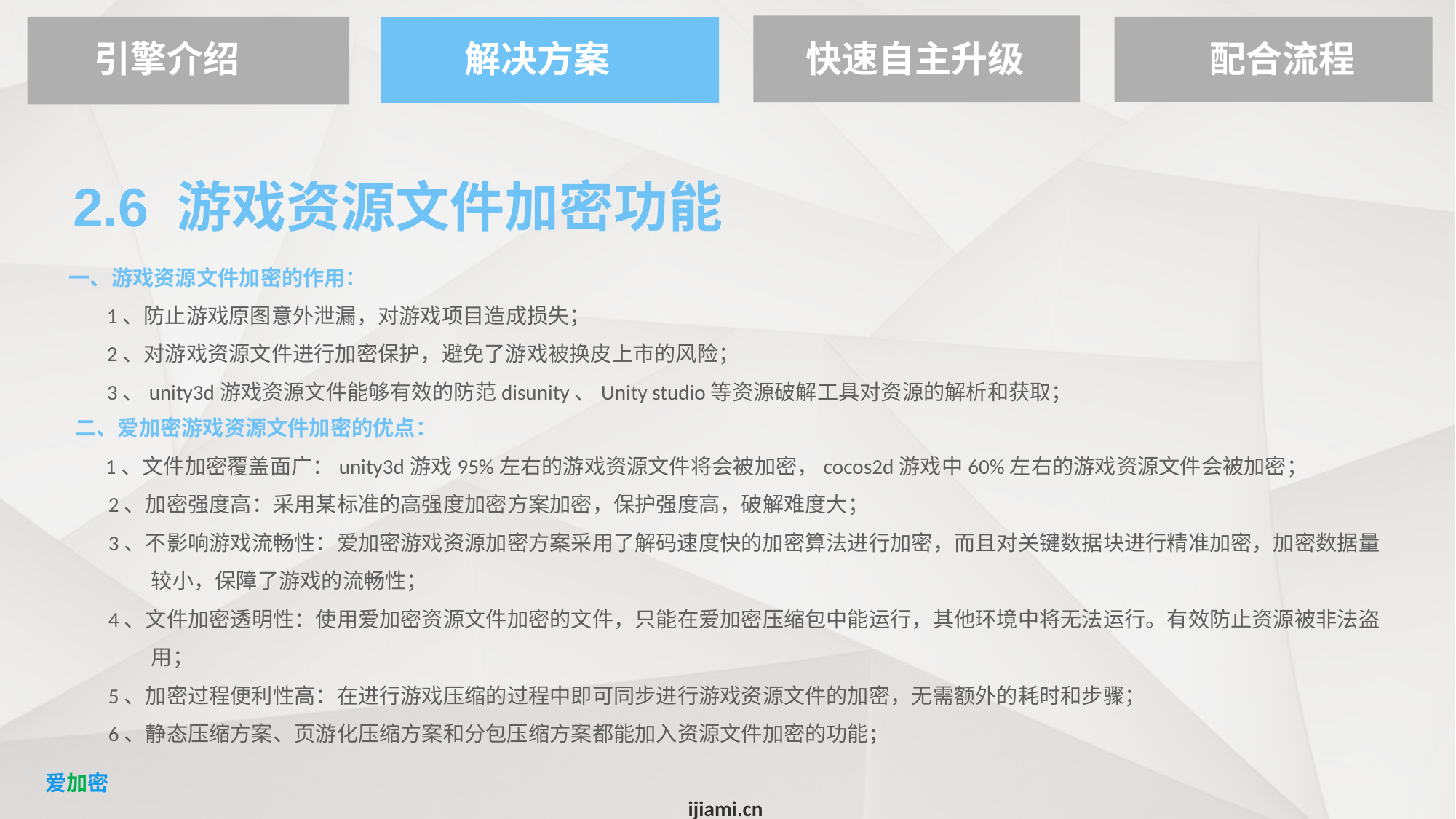

引擎介绍
解决方案
快速自主升级
配合流程
2.6 游戏资源文件加密功能
一、游戏资源文件加密的作用：
        1、防止游戏原图意外泄漏，对游戏项目造成损失；
        2、对游戏资源文件进行加密保护，避免了游戏被换皮上市的风险；
        3、unity3d游戏资源文件能够有效的防范disunity、Unity studio等资源破解工具对资源的解析和获取；

二、爱加密游戏资源文件加密的优点：
     1、文件加密覆盖面广：unity3d游戏95%左右的游戏资源文件将会被加密，cocos2d游戏中60%左右的游戏资源文件会被加密；
       2、加密强度高：采用某标准的高强度加密方案加密，保护强度高，破解难度大；
       3、不影响游戏流畅性：爱加密游戏资源加密方案采用了解码速度快的加密算法进行加密，而且对关键数据块进行精准加密，加密数据量
               较小，保障了游戏的流畅性；
       4、文件加密透明性：使用爱加密资源文件加密的文件，只能在爱加密压缩包中能运行，其他环境中将无法运行。有效防止资源被非法盗
               用；
       5、加密过程便利性高：在进行游戏压缩的过程中即可同步进行游戏资源文件的加密，无需额外的耗时和步骤；
       6、静态压缩方案、页游化压缩方案和分包压缩方案都能加入资源文件加密的功能；

 爱加密                                                                                                                                                                                                                                                                           ijiami.cn